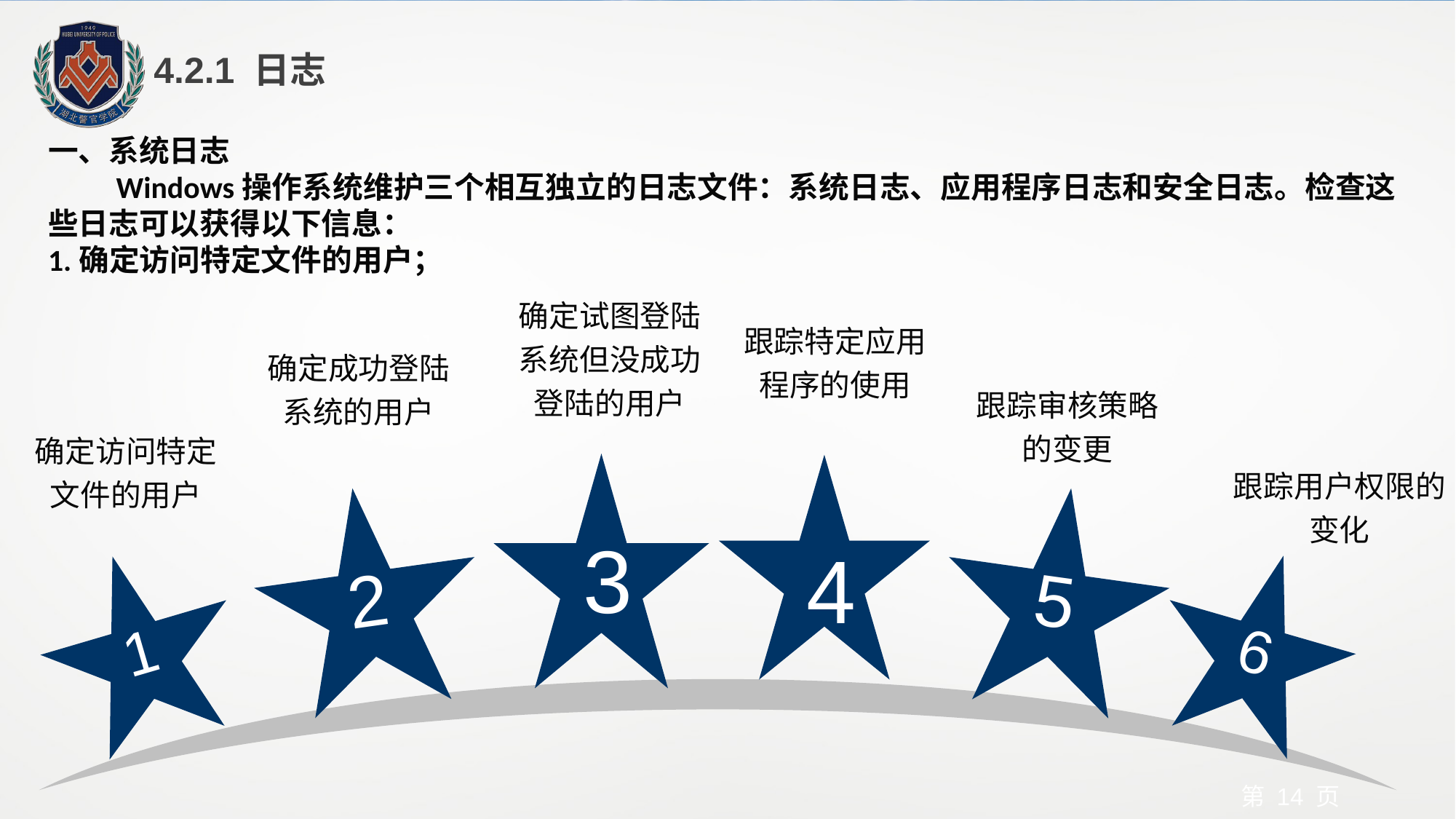

4.2.1 日志
一、系统日志
　　Windows操作系统维护三个相互独立的日志文件：系统日志、应用程序日志和安全日志。检查这些日志可以获得以下信息：
1.确定访问特定文件的用户；
确定试图登陆系统但没成功登陆的用户
跟踪特定应用程序的使用
确定成功登陆系统的用户
跟踪审核策略的变更
确定访问特定文件的用户

3

跟踪用户权限的变化

2

5
4

6

1